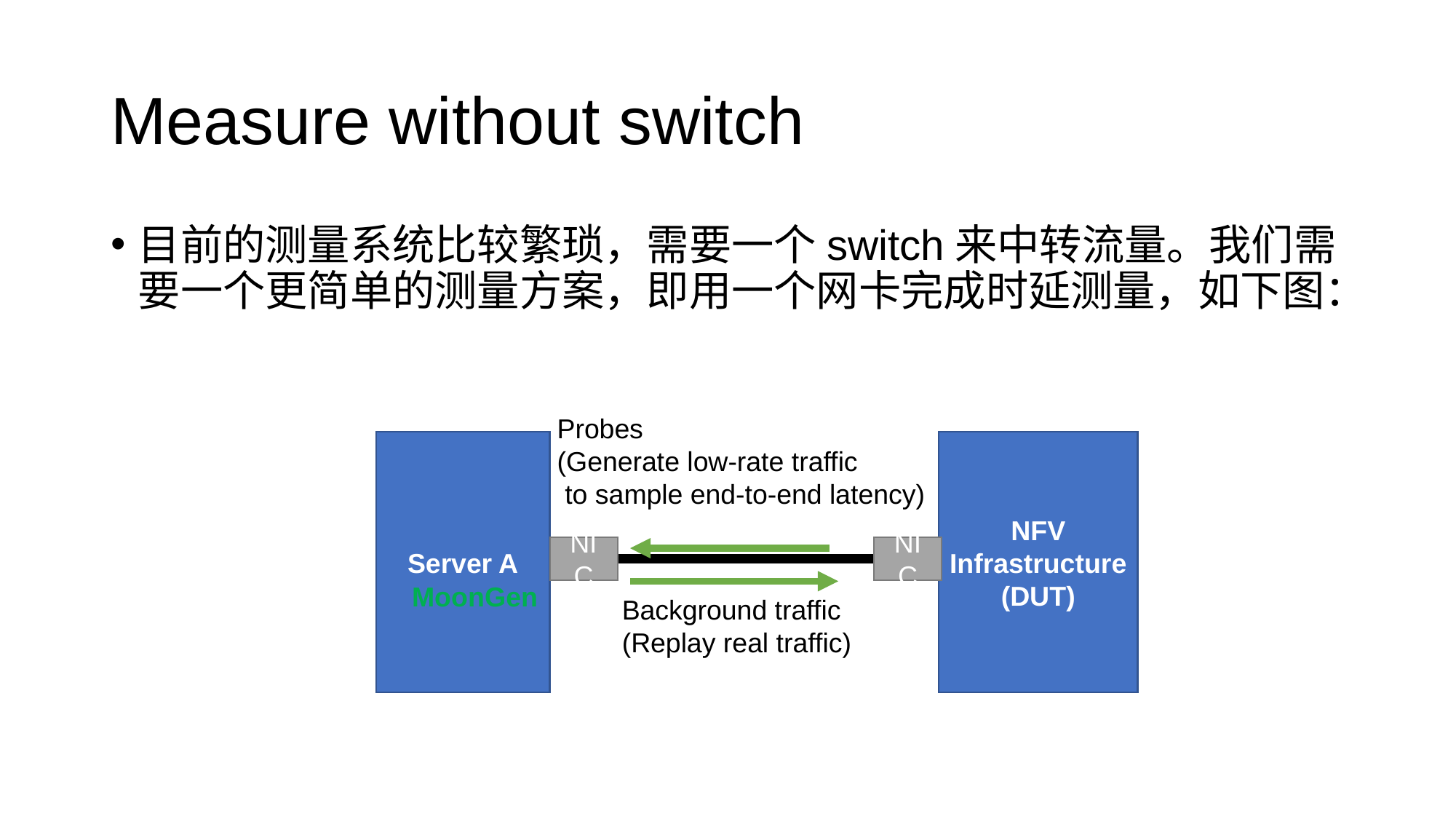

# Measure without switch
目前的测量系统比较繁琐，需要一个switch来中转流量。我们需要一个更简单的测量方案，即用一个网卡完成时延测量，如下图：
Probes
(Generate low-rate traffic
 to sample end-to-end latency)
NFV
Infrastructure
(DUT)
NIC
Server A
NIC
MoonGen
Background traffic
(Replay real traffic)